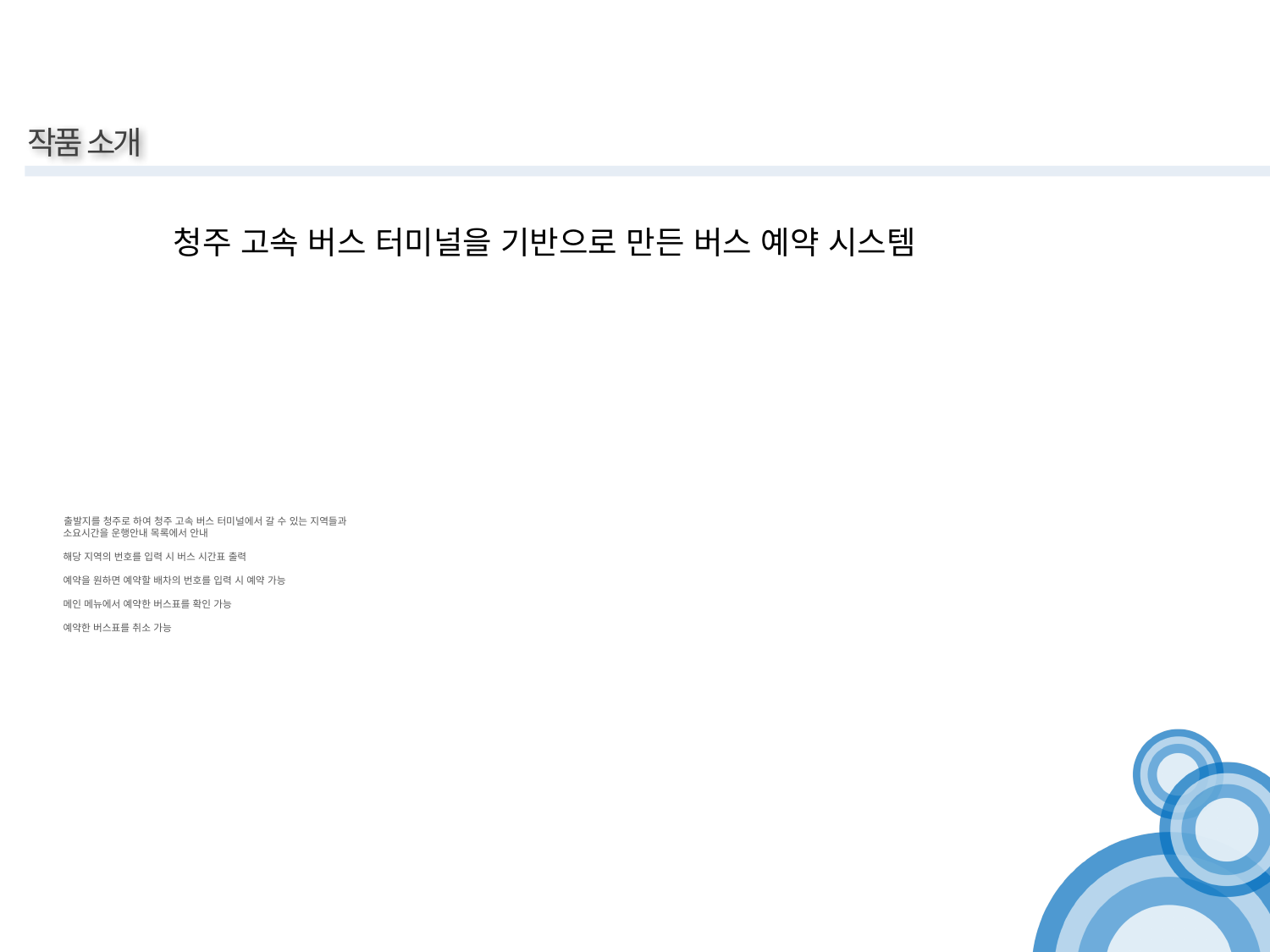

작품 소개
청주 고속 버스 터미널을 기반으로 만든 버스 예약 시스템
# 출발지를 청주로 하여 청주 고속 버스 터미널에서 갈 수 있는 지역들과 소요시간을 운행안내 목록에서 안내 해당 지역의 번호를 입력 시 버스 시간표 출력 예약을 원하면 예약할 배차의 번호를 입력 시 예약 가능 메인 메뉴에서 예약한 버스표를 확인 가능 예약한 버스표를 취소 가능